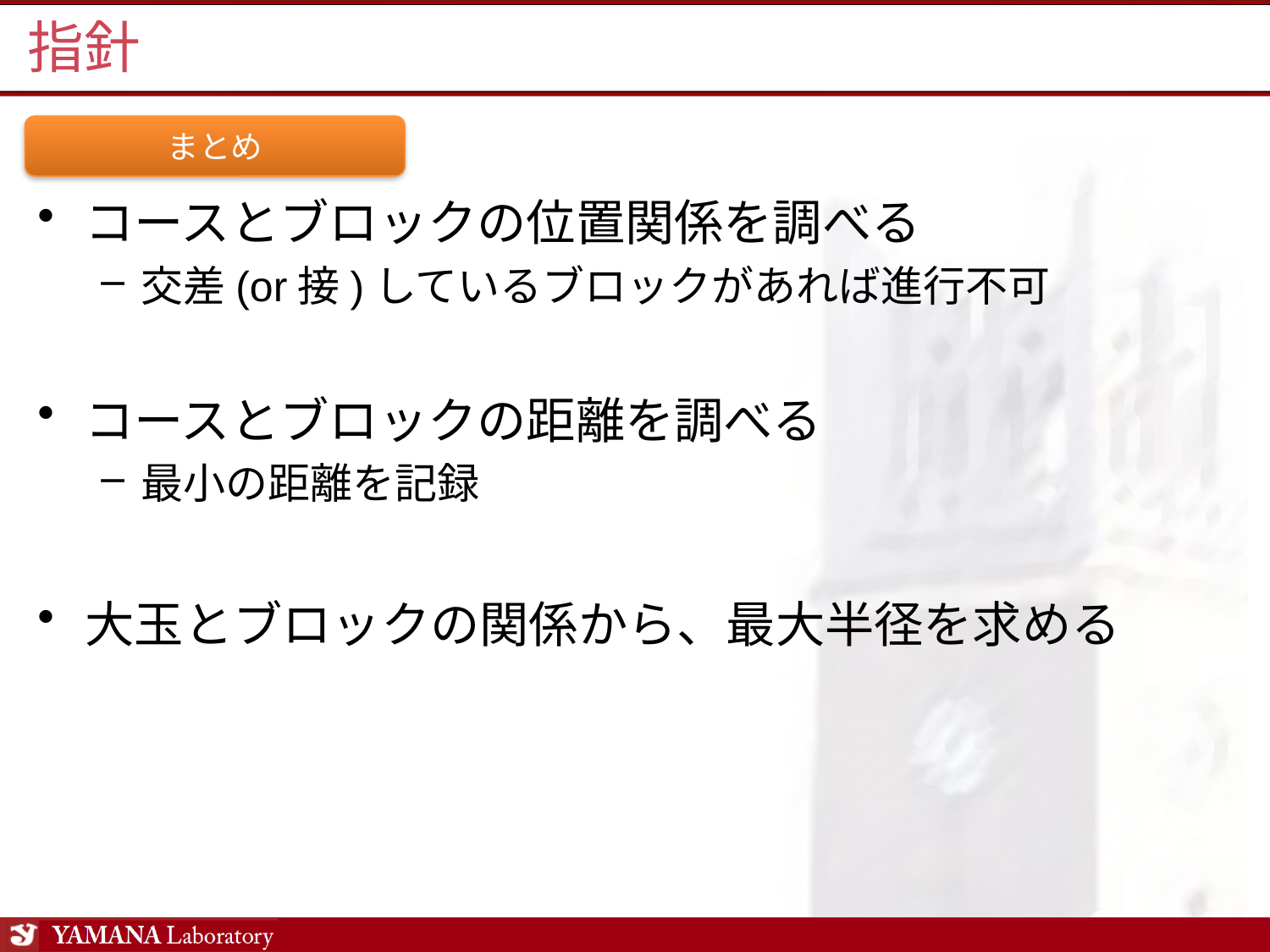

# 指針

コースとブロックの位置関係を調べる
交差(or接)しているブロックがあれば進行不可

コースとブロックの距離を調べる
最小の距離を記録

大玉とブロックの関係から、最大半径を求める
まとめ